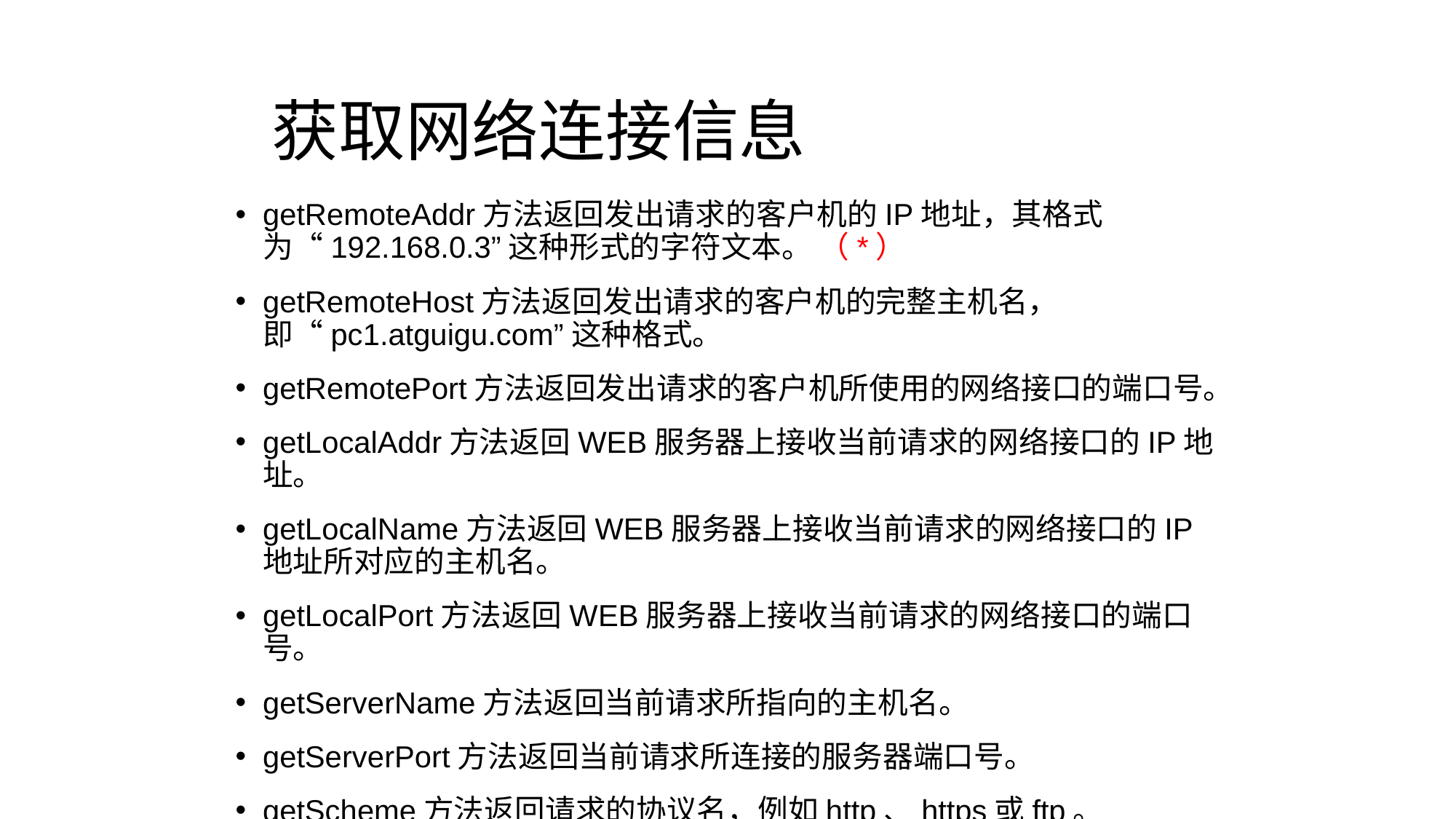

# 获取网络连接信息
getRemoteAddr方法返回发出请求的客户机的IP地址，其格式为“192.168.0.3”这种形式的字符文本。 （*）
getRemoteHost方法返回发出请求的客户机的完整主机名，即“pc1.atguigu.com”这种格式。
getRemotePort方法返回发出请求的客户机所使用的网络接口的端口号。
getLocalAddr方法返回WEB服务器上接收当前请求的网络接口的IP地址。
getLocalName方法返回WEB服务器上接收当前请求的网络接口的IP地址所对应的主机名。
getLocalPort方法返回WEB服务器上接收当前请求的网络接口的端口号。
getServerName方法返回当前请求所指向的主机名。
getServerPort方法返回当前请求所连接的服务器端口号。
getScheme方法返回请求的协议名，例如http、https或ftp。
getRequestURL方法返回客户端发出请求时的完整URL。